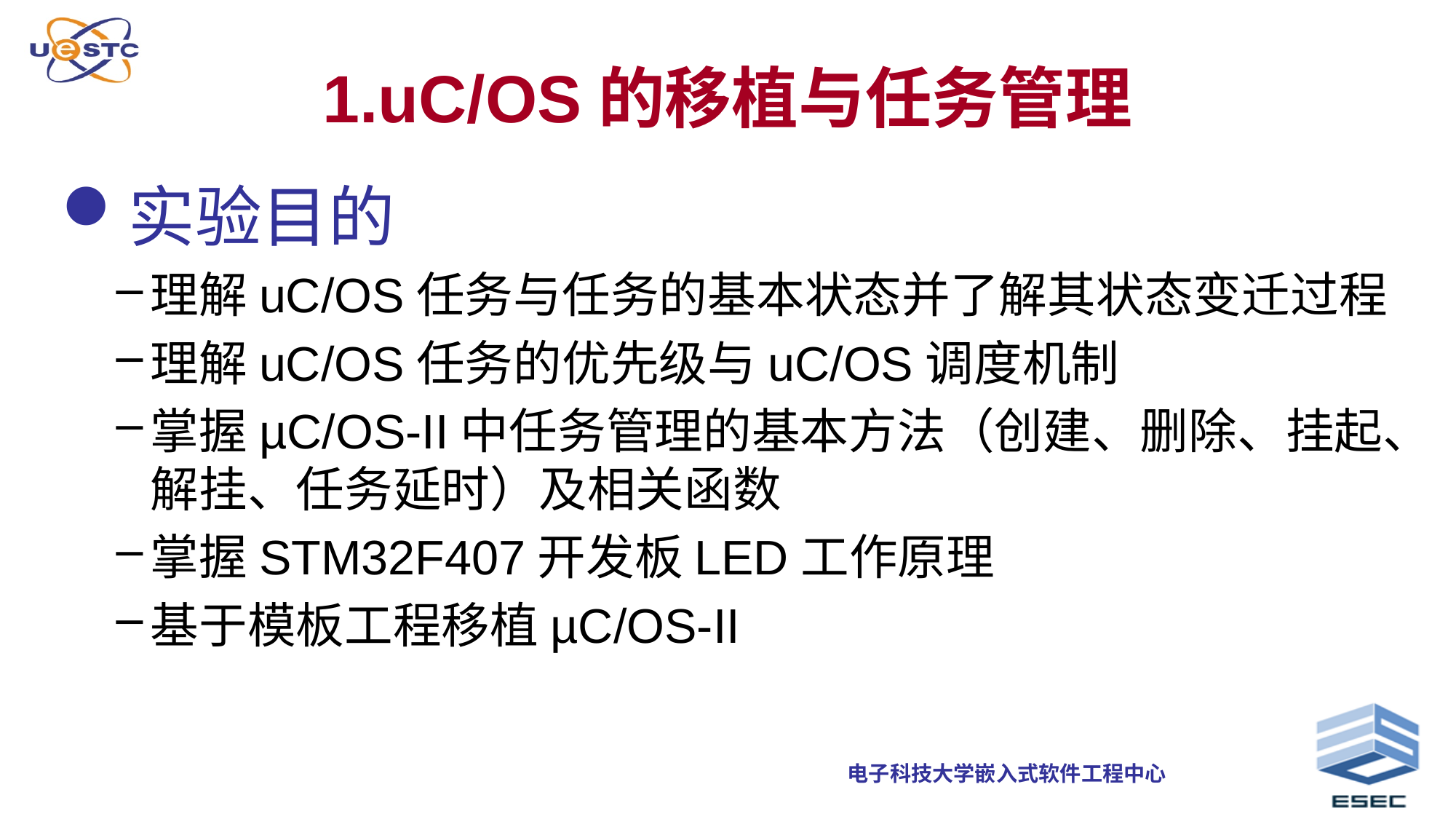

1.uC/OS的移植与任务管理
实验目的
理解uC/OS任务与任务的基本状态并了解其状态变迁过程
理解uC/OS任务的优先级与uC/OS调度机制
掌握µC/OS-II中任务管理的基本方法（创建、删除、挂起、解挂、任务延时）及相关函数
掌握STM32F407开发板LED工作原理
基于模板工程移植µC/OS-II